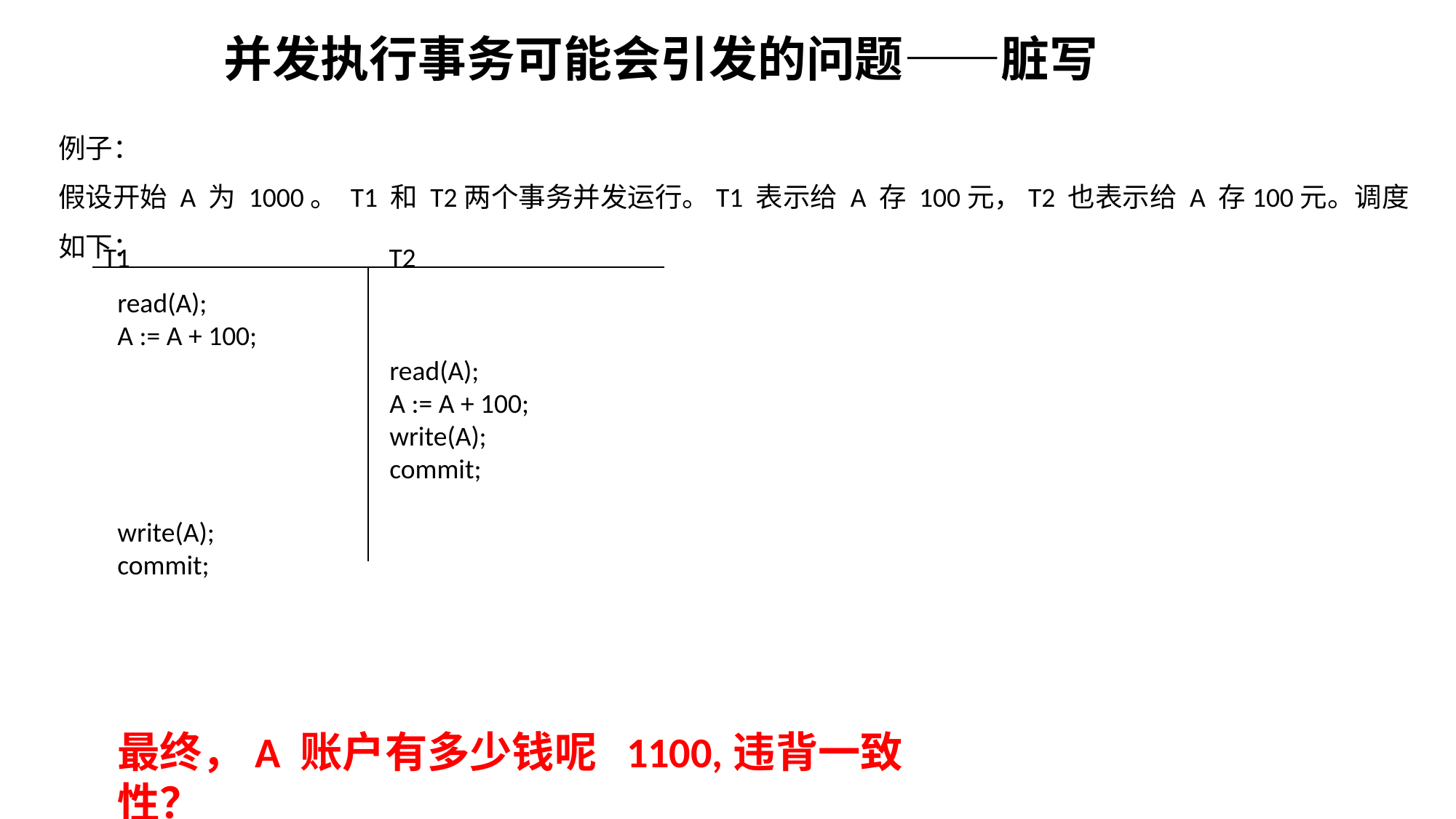

并发执行事务可能会引发的问题——脏写
例子：
假设开始 A 为 1000。 T1 和 T2两个事务并发运行。T1 表示给 A 存 100元，T2 也表示给 A 存100元。调度如下：
T1
T2
read(A);
A := A + 100;

write(A);
commit;
read(A);
A := A + 100;
write(A);
commit;
最终，A 账户有多少钱呢  1100,违背一致性？